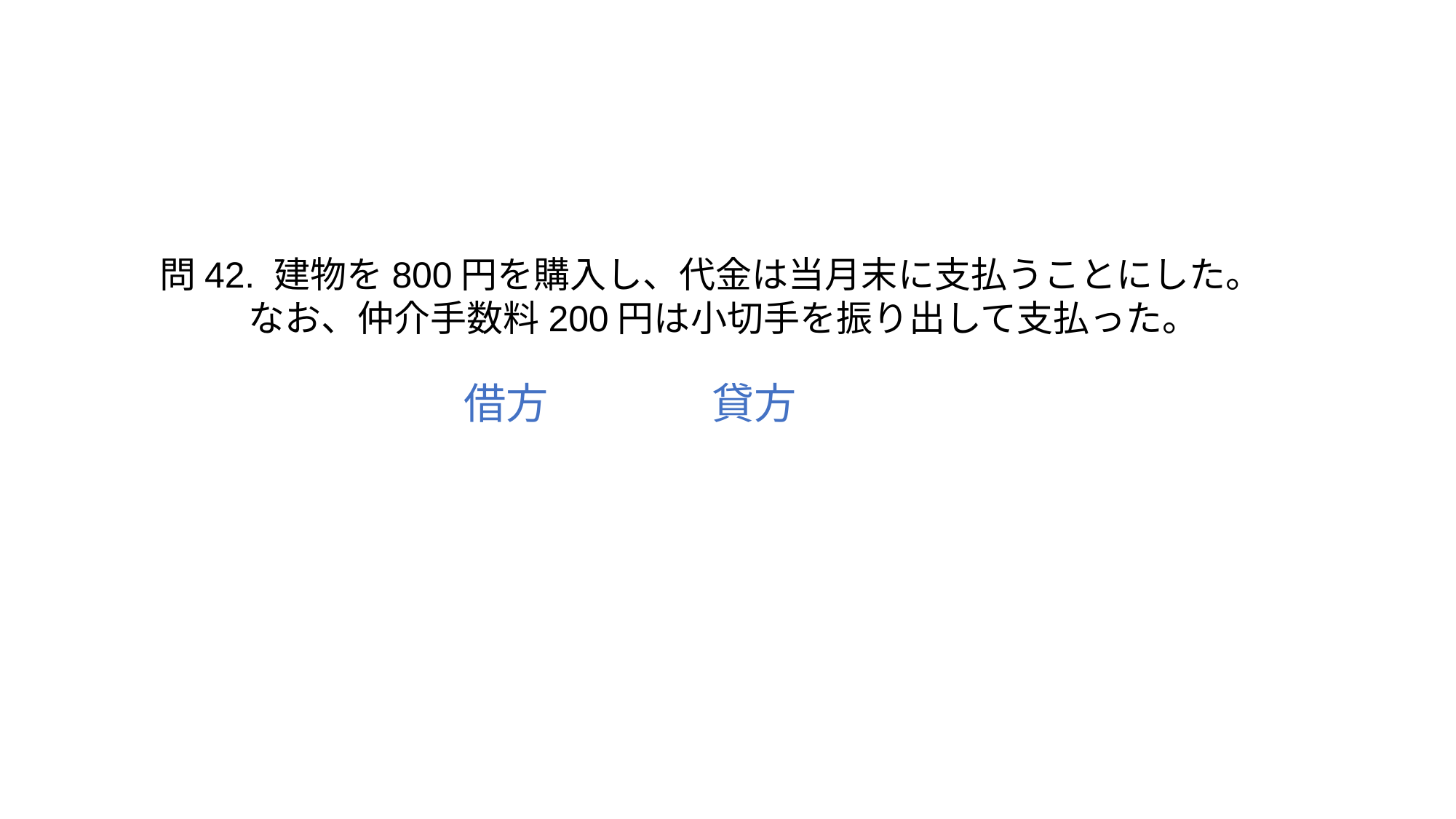

問42. 建物を800円を購入し、代金は当月末に支払うことにした。
　　  なお、仲介手数料200円は小切手を振り出して支払った。
借方
貸方